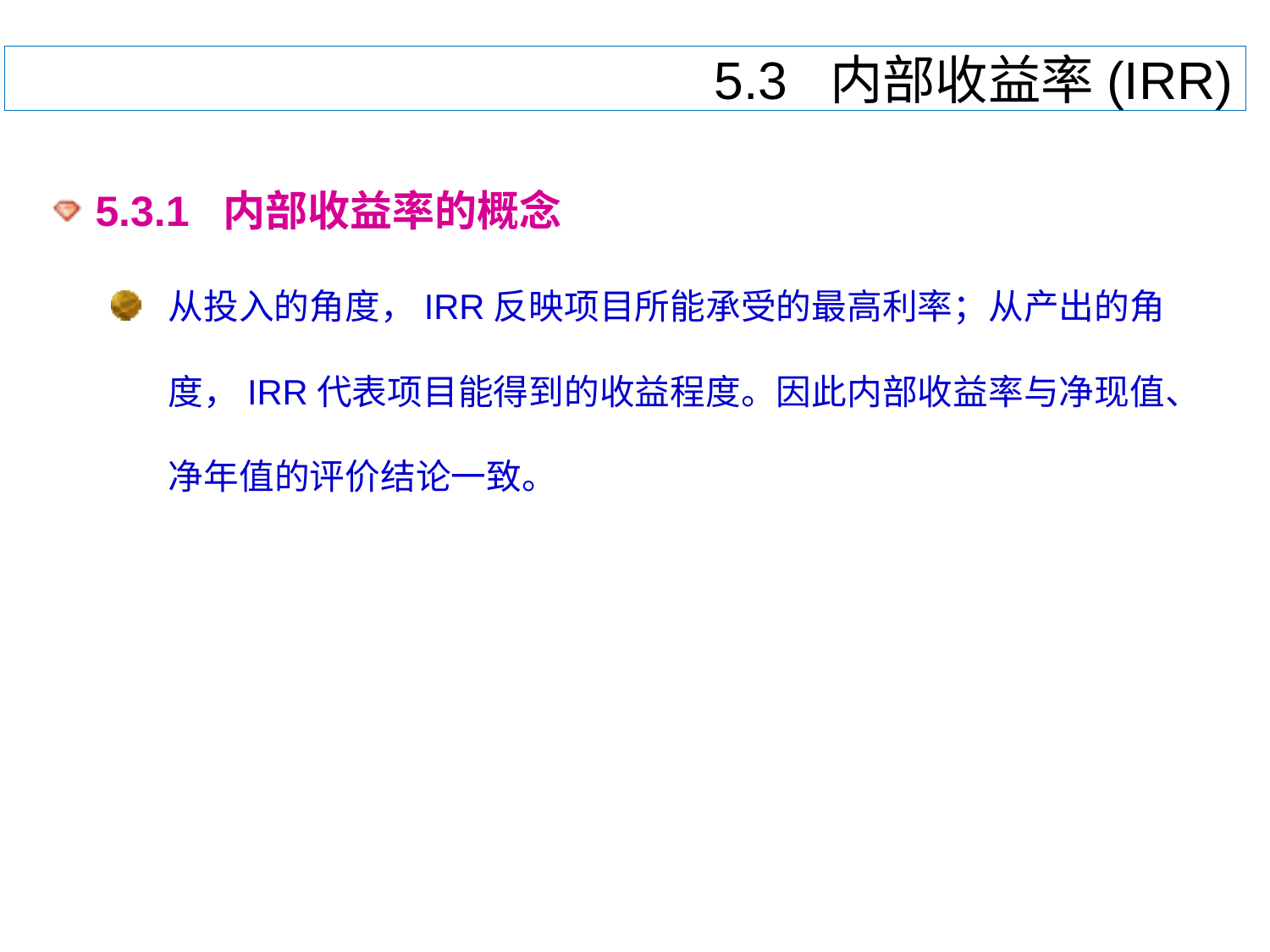

23
# 5.3  内部收益率(IRR)
5.3.1  内部收益率的概念
从投入的角度，IRR反映项目所能承受的最高利率；从产出的角度，IRR代表项目能得到的收益程度。因此内部收益率与净现值、净年值的评价结论一致。